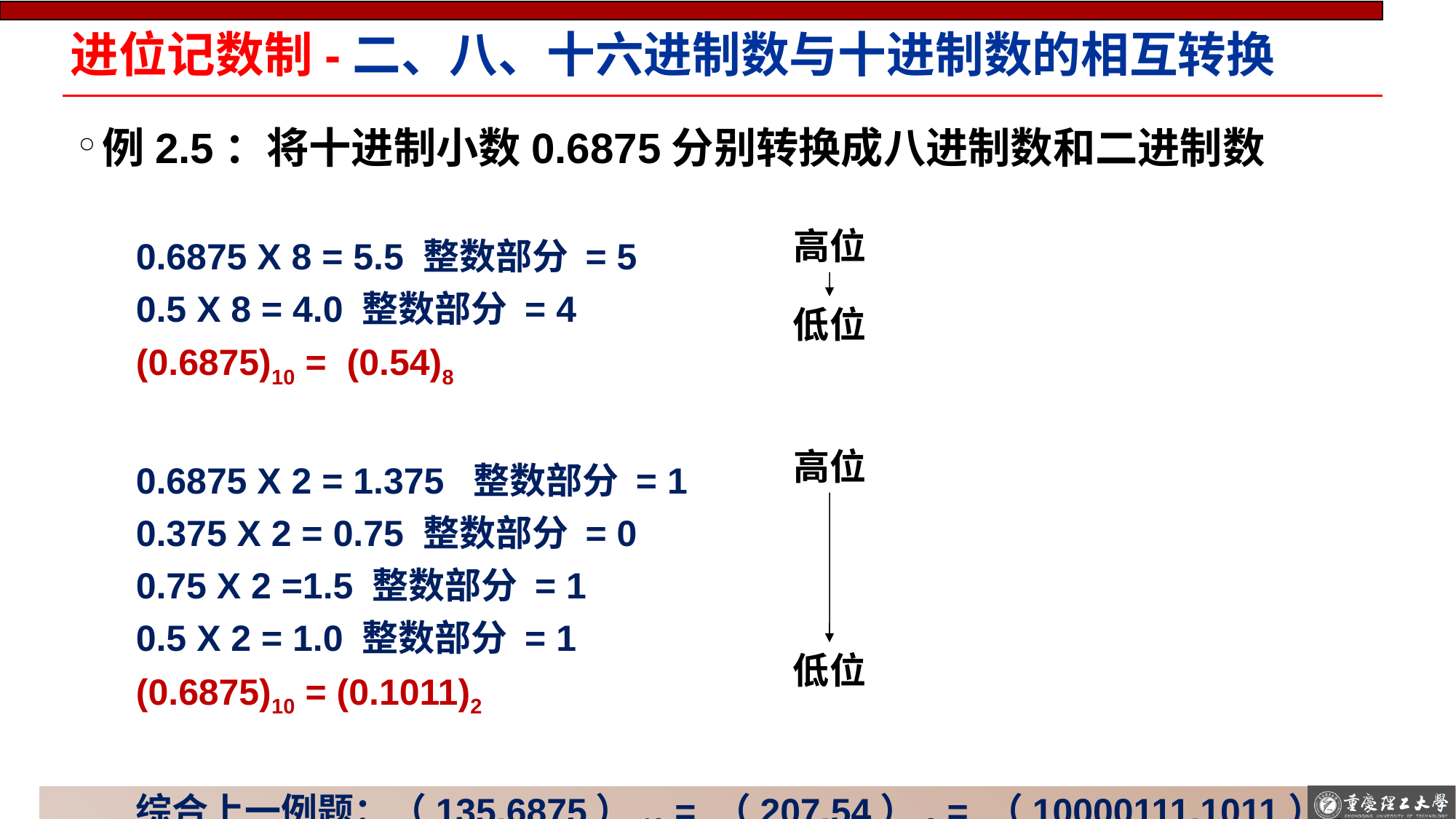

# 进位记数制-二、八、十六进制数与十进制数的相互转换
例2.5：将十进制小数0.6875分别转换成八进制数和二进制数

0.6875 X 8 = 5.5 整数部分 = 5
0.5 X 8 = 4.0 整数部分 = 4
(0.6875)10 =  (0.54)8

0.6875 X 2 = 1.375  整数部分 = 1
0.375 X 2 = 0.75 整数部分 = 0
0.75 X 2 =1.5 整数部分 = 1
0.5 X 2 = 1.0 整数部分 = 1
(0.6875)10 = (0.1011)2

综合上一例题：（135.6875）10 = （207.54）8 = （10000111.1011）2
高位
低位
高位
低位